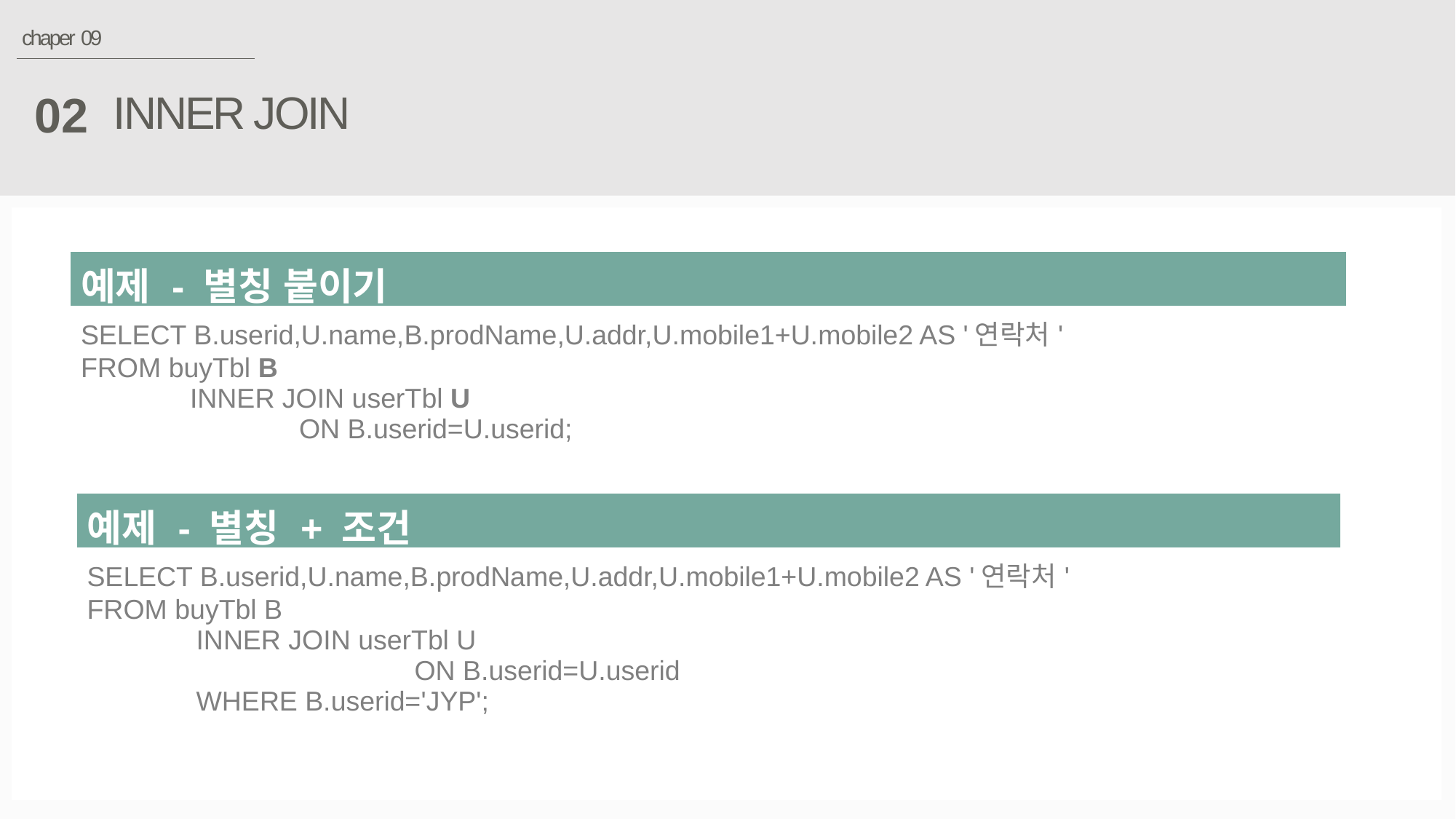

chaper  09
INNER JOIN
02

| 예제 - 별칭 붙이기 |
| --- |
| SELECT B.userid,U.name,B.prodName,U.addr,U.mobile1+U.mobile2 AS '연락처' FROM buyTbl B INNER JOIN userTbl U ON B.userid=U.userid; |
| 예제 - 별칭 + 조건 |
| --- |
| SELECT B.userid,U.name,B.prodName,U.addr,U.mobile1+U.mobile2 AS '연락처' FROM buyTbl B INNER JOIN userTbl U ON B.userid=U.userid WHERE B.userid='JYP'; |